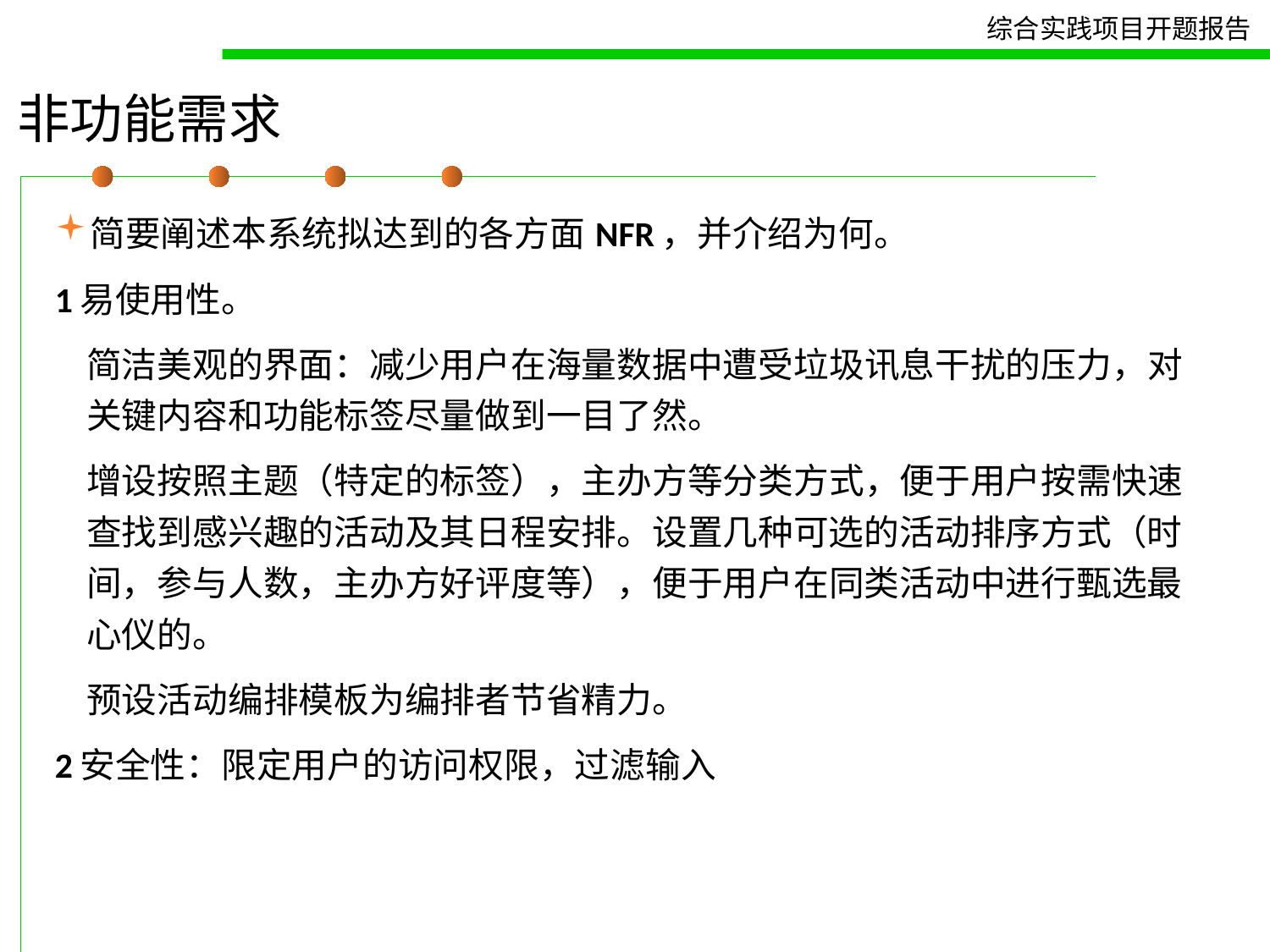

非功能需求
简要阐述本系统拟达到的各方面NFR，并介绍为何。
1易使用性。
	简洁美观的界面：减少用户在海量数据中遭受垃圾讯息干扰的压力，对关键内容和功能标签尽量做到一目了然。
 	增设按照主题（特定的标签），主办方等分类方式，便于用户按需快速查找到感兴趣的活动及其日程安排。设置几种可选的活动排序方式（时间，参与人数，主办方好评度等），便于用户在同类活动中进行甄选最心仪的。
	预设活动编排模板为编排者节省精力。
2安全性：限定用户的访问权限，过滤输入